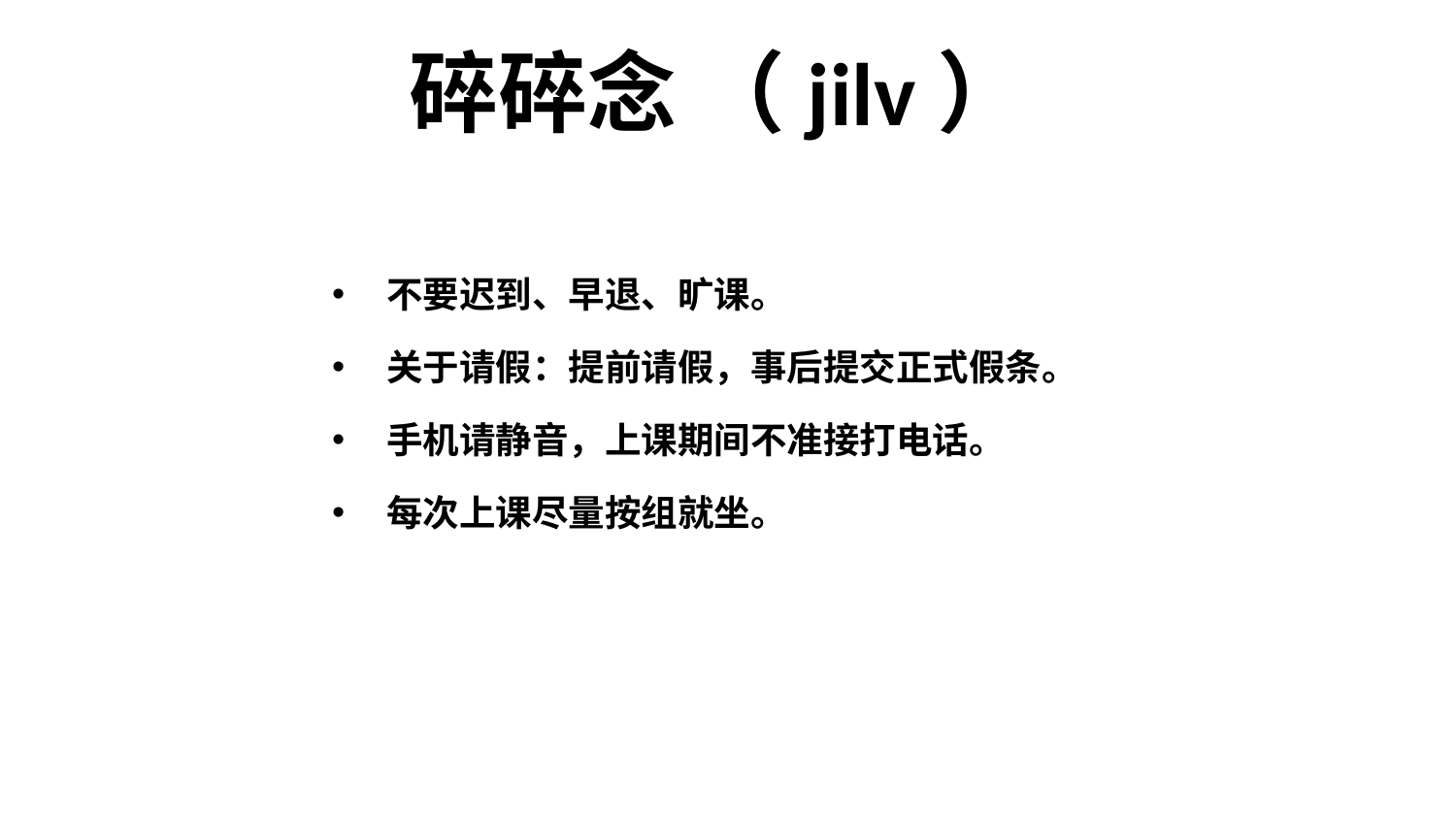

# 碎碎念 （jilv）
不要迟到、早退、旷课。
关于请假：提前请假，事后提交正式假条。
手机请静音，上课期间不准接打电话。
每次上课尽量按组就坐。